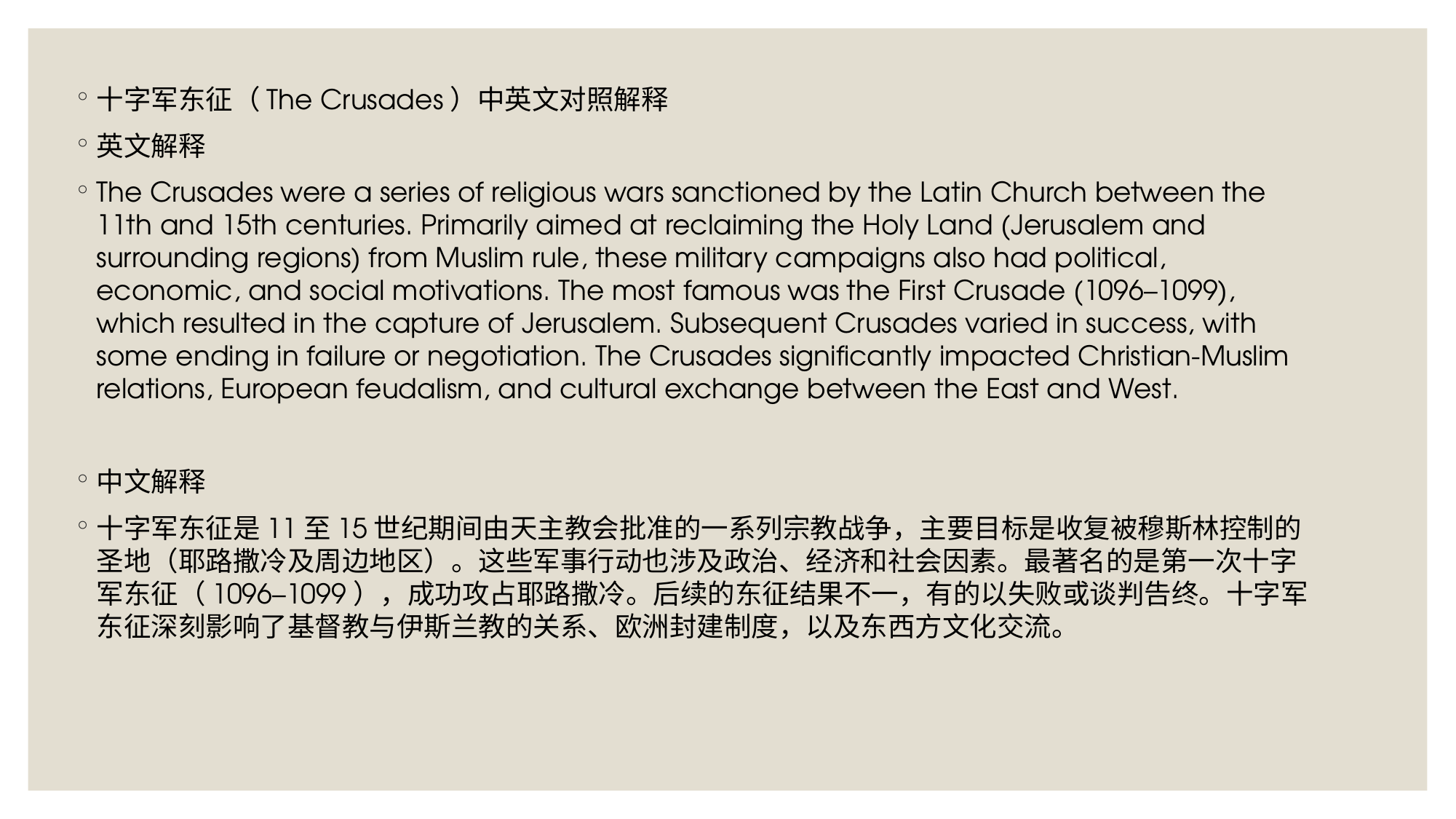

十字军东征（The Crusades）中英文对照解释
英文解释
The Crusades were a series of religious wars sanctioned by the Latin Church between the 11th and 15th centuries. Primarily aimed at reclaiming the Holy Land (Jerusalem and surrounding regions) from Muslim rule, these military campaigns also had political, economic, and social motivations. The most famous was the First Crusade (1096–1099), which resulted in the capture of Jerusalem. Subsequent Crusades varied in success, with some ending in failure or negotiation. The Crusades significantly impacted Christian-Muslim relations, European feudalism, and cultural exchange between the East and West.

中文解释
十字军东征是11至15世纪期间由天主教会批准的一系列宗教战争，主要目标是收复被穆斯林控制的圣地（耶路撒冷及周边地区）。这些军事行动也涉及政治、经济和社会因素。最著名的是第一次十字军东征（1096–1099），成功攻占耶路撒冷。后续的东征结果不一，有的以失败或谈判告终。十字军东征深刻影响了基督教与伊斯兰教的关系、欧洲封建制度，以及东西方文化交流。

#